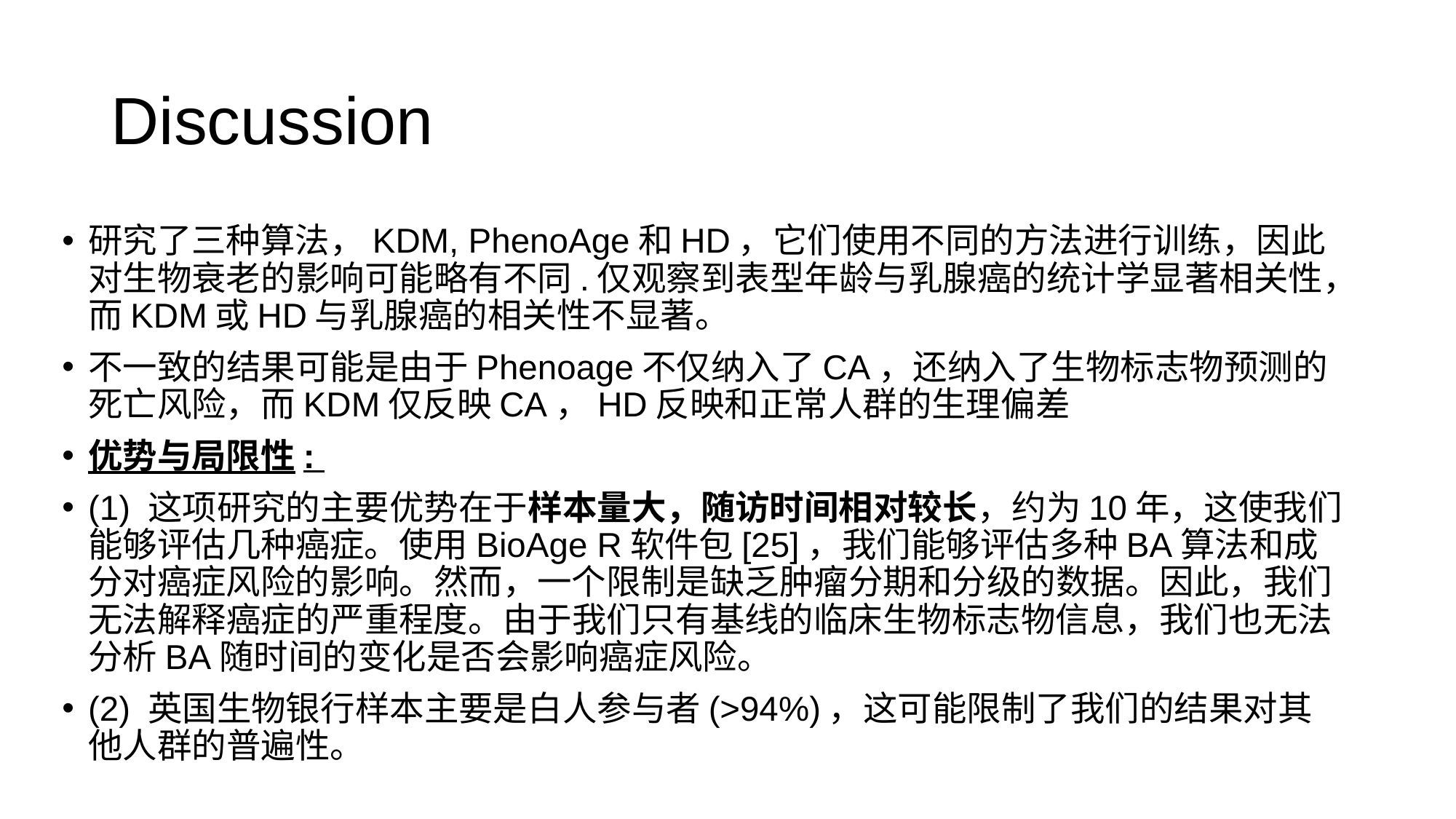

# Discussion
研究了三种算法，KDM, PhenoAge和HD，它们使用不同的方法进行训练，因此对生物衰老的影响可能略有不同.仅观察到表型年龄与乳腺癌的统计学显著相关性，而KDM或HD与乳腺癌的相关性不显著。
不一致的结果可能是由于Phenoage不仅纳入了CA，还纳入了生物标志物预测的死亡风险，而KDM仅反映CA，HD反映和正常人群的生理偏差
优势与局限性:
(1) 这项研究的主要优势在于样本量大，随访时间相对较长，约为10年，这使我们能够评估几种癌症。使用BioAge R软件包[25]，我们能够评估多种BA算法和成分对癌症风险的影响。然而，一个限制是缺乏肿瘤分期和分级的数据。因此，我们无法解释癌症的严重程度。由于我们只有基线的临床生物标志物信息，我们也无法分析BA随时间的变化是否会影响癌症风险。
(2) 英国生物银行样本主要是白人参与者(>94%)，这可能限制了我们的结果对其他人群的普遍性。